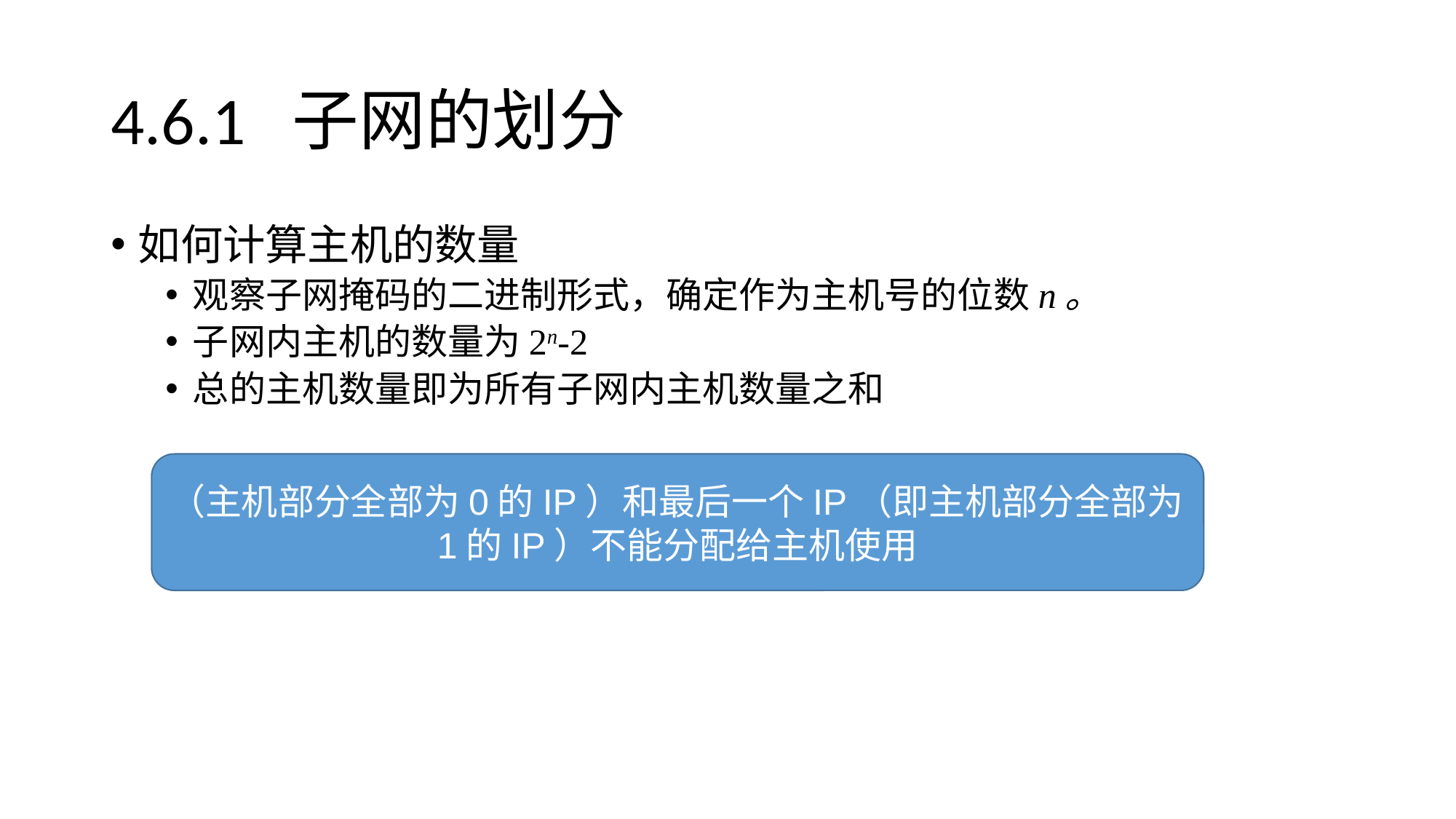

# 4.6.1  子网的划分
如何计算主机的数量
观察子网掩码的二进制形式，确定作为主机号的位数n。
子网内主机的数量为2n-2
总的主机数量即为所有子网内主机数量之和

（主机部分全部为0的IP）和最后一个IP（即主机部分全部为1的IP）不能分配给主机使用